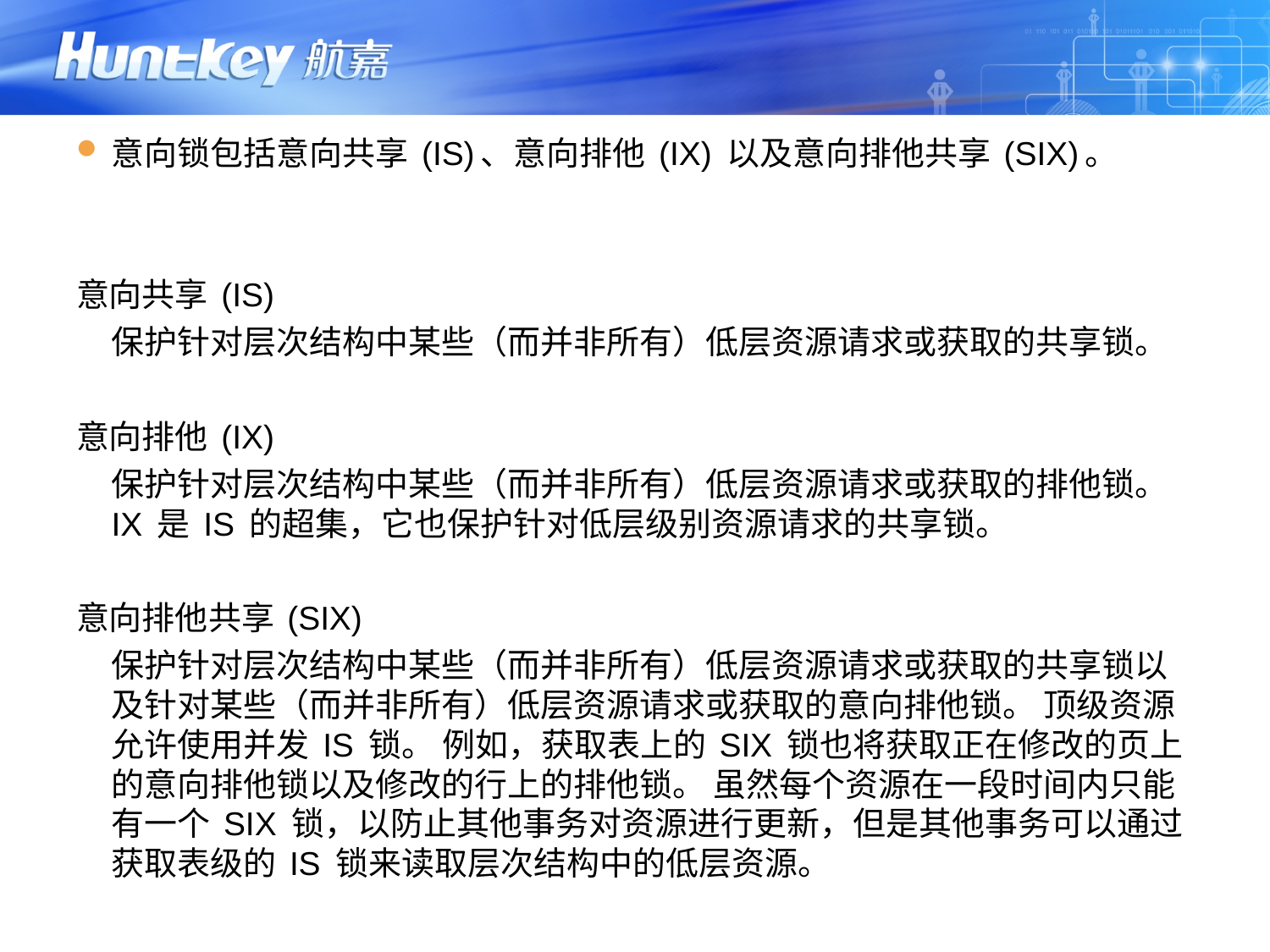

意向锁包括意向共享 (IS)、意向排他 (IX) 以及意向排他共享 (SIX)。

意向共享 (IS)
    保护针对层次结构中某些（而并非所有）低层资源请求或获取的共享锁。

意向排他 (IX)
    保护针对层次结构中某些（而并非所有）低层资源请求或获取的排他锁。 IX 是 IS 的超集，它也保护针对低层级别资源请求的共享锁。

意向排他共享 (SIX)
    保护针对层次结构中某些（而并非所有）低层资源请求或获取的共享锁以及针对某些（而并非所有）低层资源请求或获取的意向排他锁。 顶级资源允许使用并发 IS 锁。 例如，获取表上的 SIX 锁也将获取正在修改的页上的意向排他锁以及修改的行上的排他锁。 虽然每个资源在一段时间内只能有一个 SIX 锁，以防止其他事务对资源进行更新，但是其他事务可以通过获取表级的 IS 锁来读取层次结构中的低层资源。